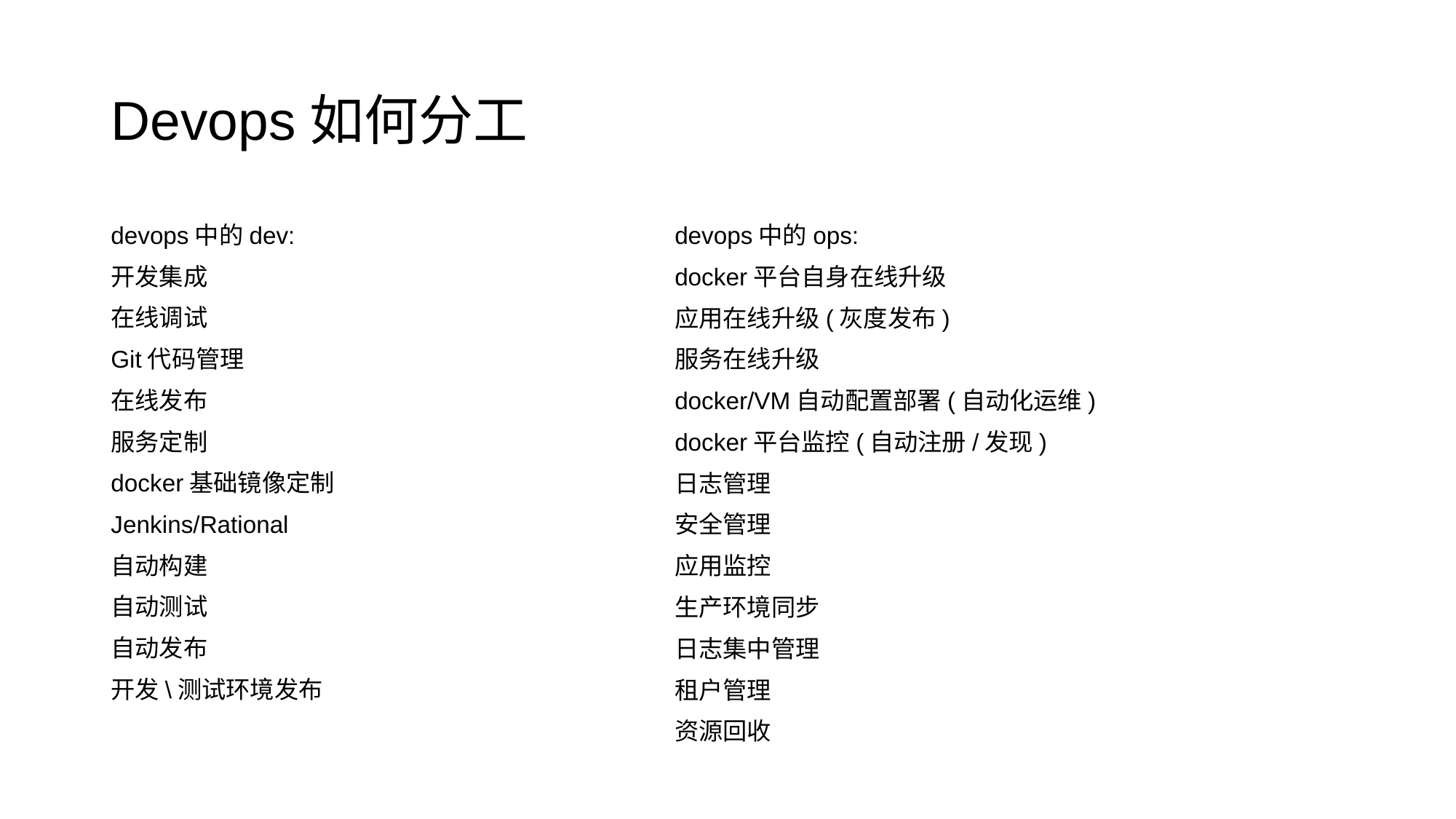

# Devops如何分工
devops中的dev:
开发集成
在线调试
Git代码管理
在线发布
服务定制
docker基础镜像定制
Jenkins/Rational
自动构建
自动测试
自动发布
开发\测试环境发布

devops中的ops:
docker平台自身在线升级
应用在线升级(灰度发布)
服务在线升级
docker/VM自动配置部署(自动化运维)
docker平台监控(自动注册/发现)
日志管理
安全管理
应用监控
生产环境同步
日志集中管理
租户管理
资源回收